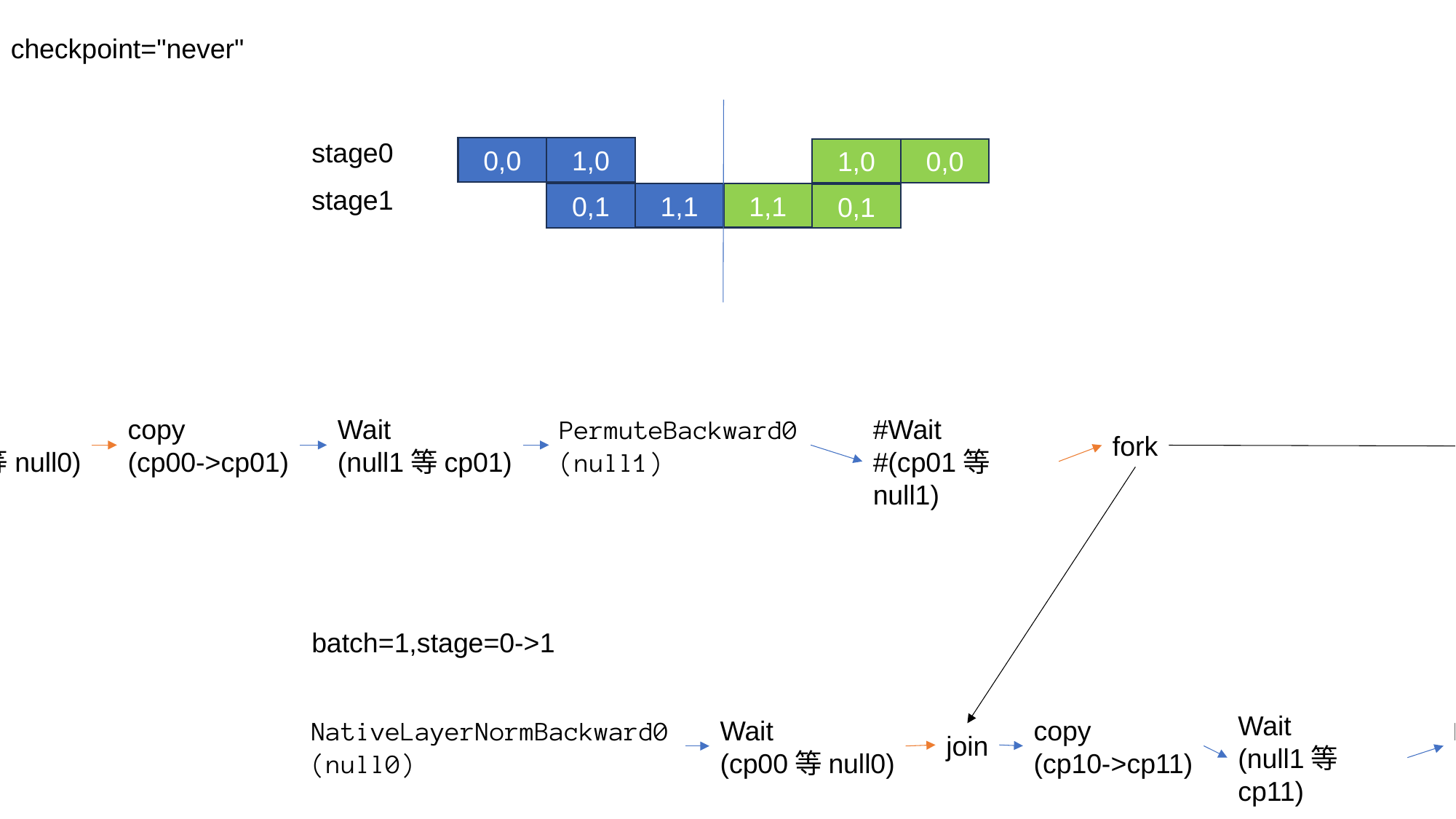

checkpoint="never"
stage0
0,0
1,0
1,0
0,0
stage1
1,1
1,1
0,1
0,1
batch=0,stage=0->1
PermuteBackward0(null1)
#Wait
#(cp01等null1)
Wait
(null1等cp01)
copy
(cp00->cp01)
Wait
(cp00等null0)
NativeLayerNormBackward0(null0)
cat
fork
batch=1,stage=0->1
Wait
(null1等cp11)
#Wait
#(cp11等null1)
copy
(cp10->cp11)
PermuteBackward0(null1)
Wait
(cp00等null0)
NativeLayerNormBackward0(null0)
join